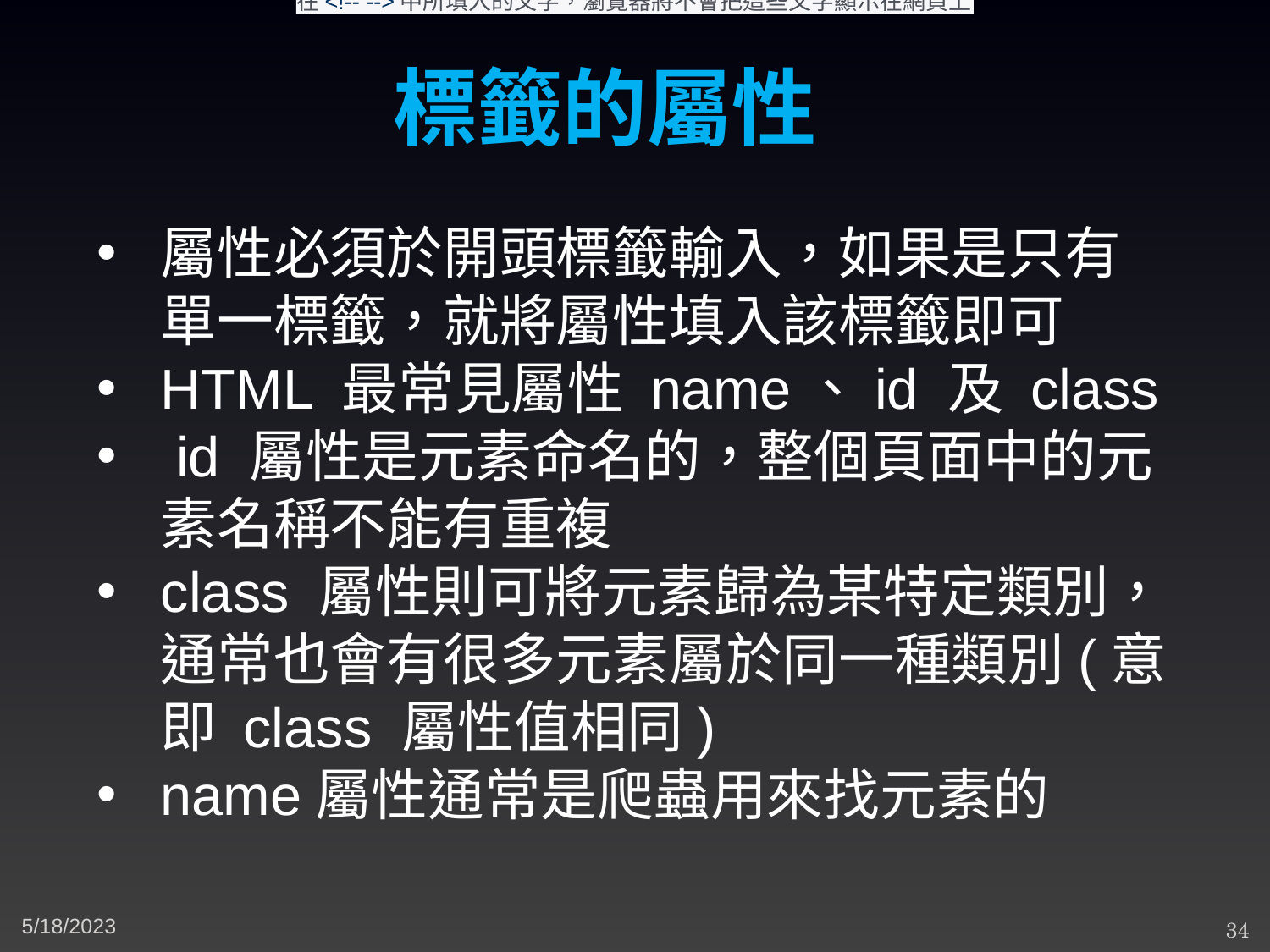

在<!-- -->中所填入的文字，瀏覽器將不會把這些文字顯示在網頁上
標籤的屬性
屬性必須於開頭標籤輸入，如果是只有單一標籤，就將屬性填入該標籤即可
HTML 最常見屬性 name、id 及 class
 id 屬性是元素命名的，整個頁面中的元素名稱不能有重複
class 屬性則可將元素歸為某特定類別，通常也會有很多元素屬於同一種類別(意即 class 屬性值相同)
name屬性通常是爬蟲用來找元素的
5/18/2023
34